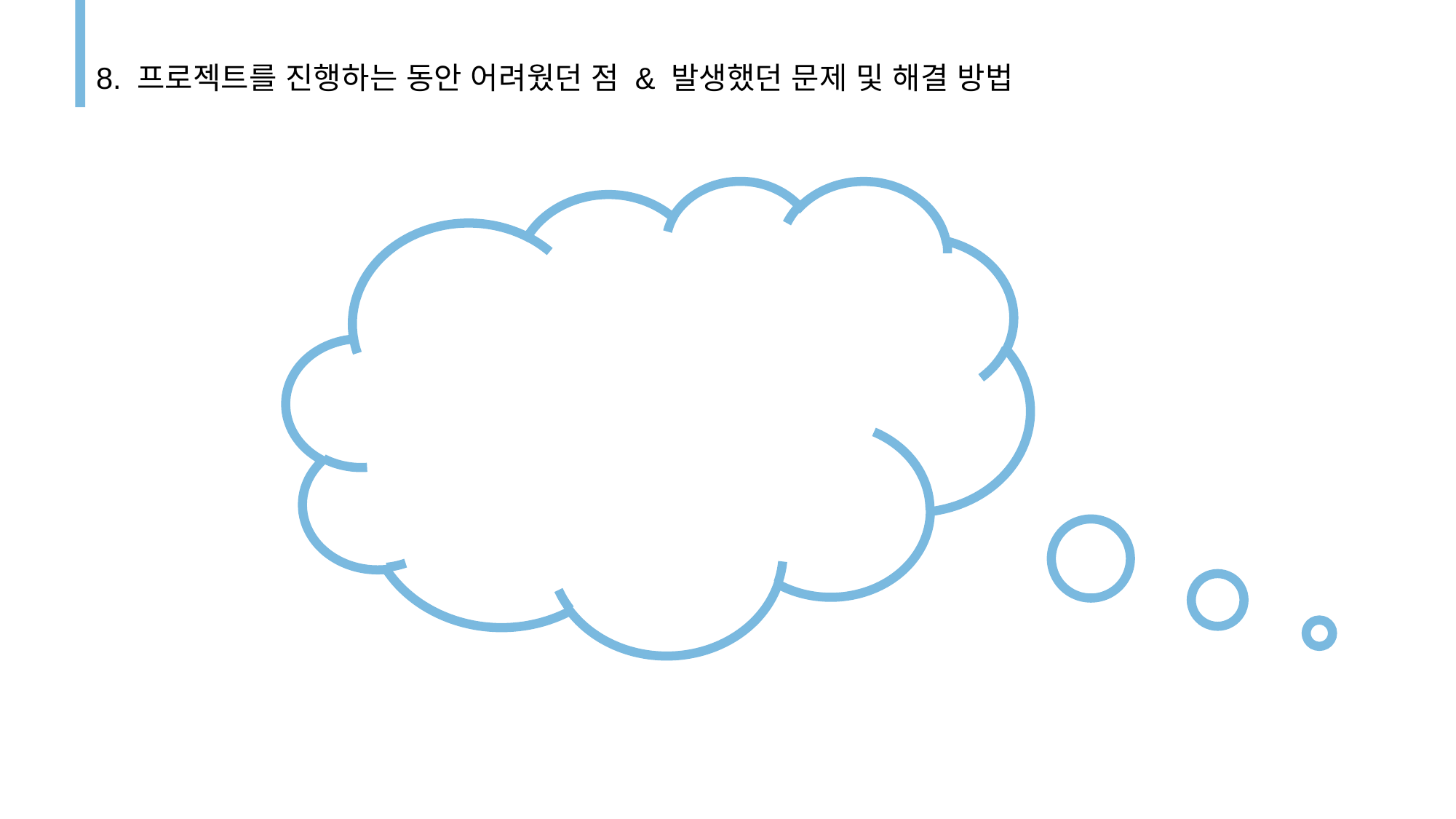

8. 프로젝트를 진행하는 동안 어려웠던 점 & 발생했던 문제 및 해결 방법